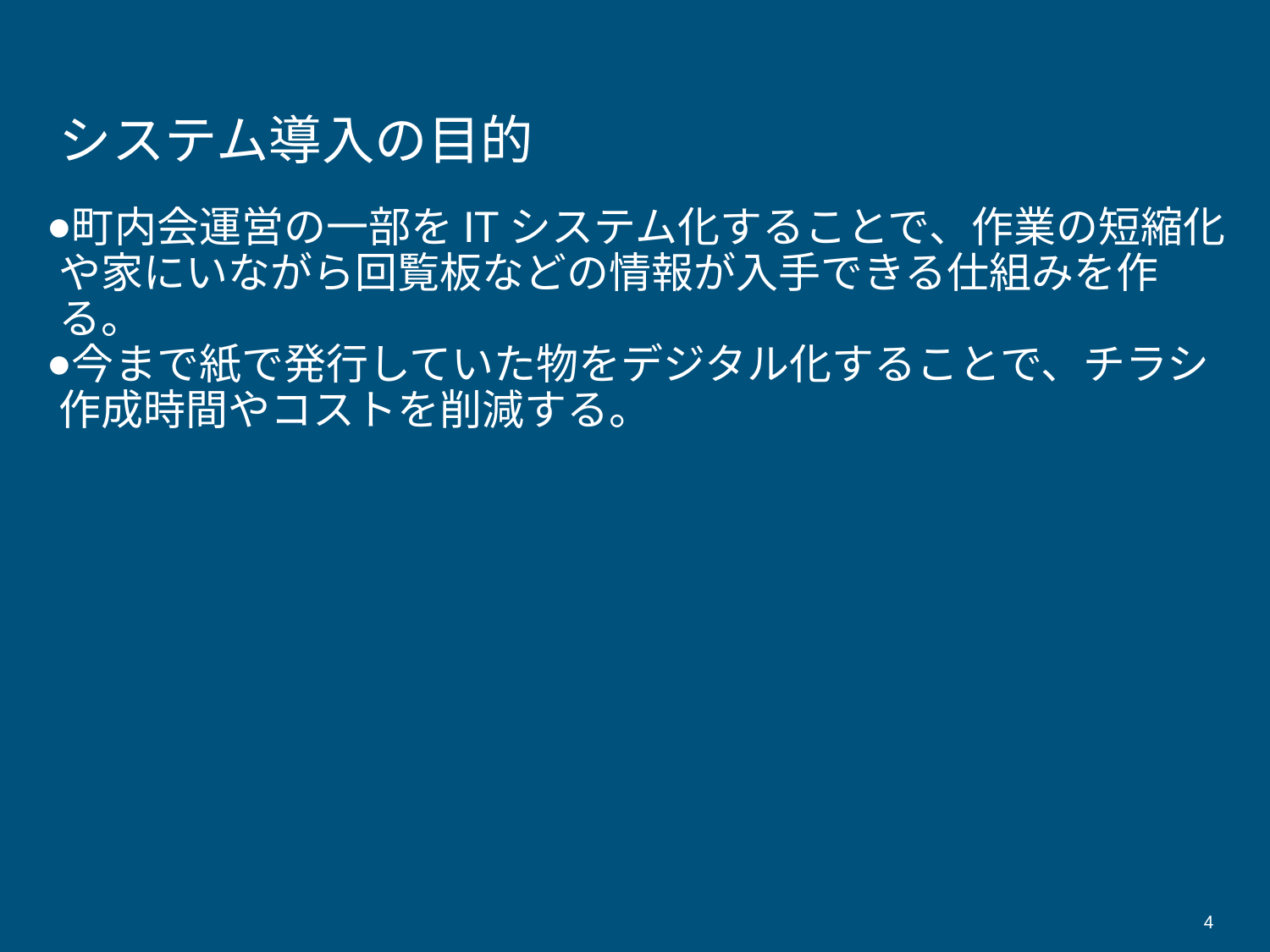

# システム導入の目的
町内会運営の一部をITシステム化することで、作業の短縮化や家にいながら回覧板などの情報が入手できる仕組みを作る。
今まで紙で発行していた物をデジタル化することで、チラシ作成時間やコストを削減する。
4